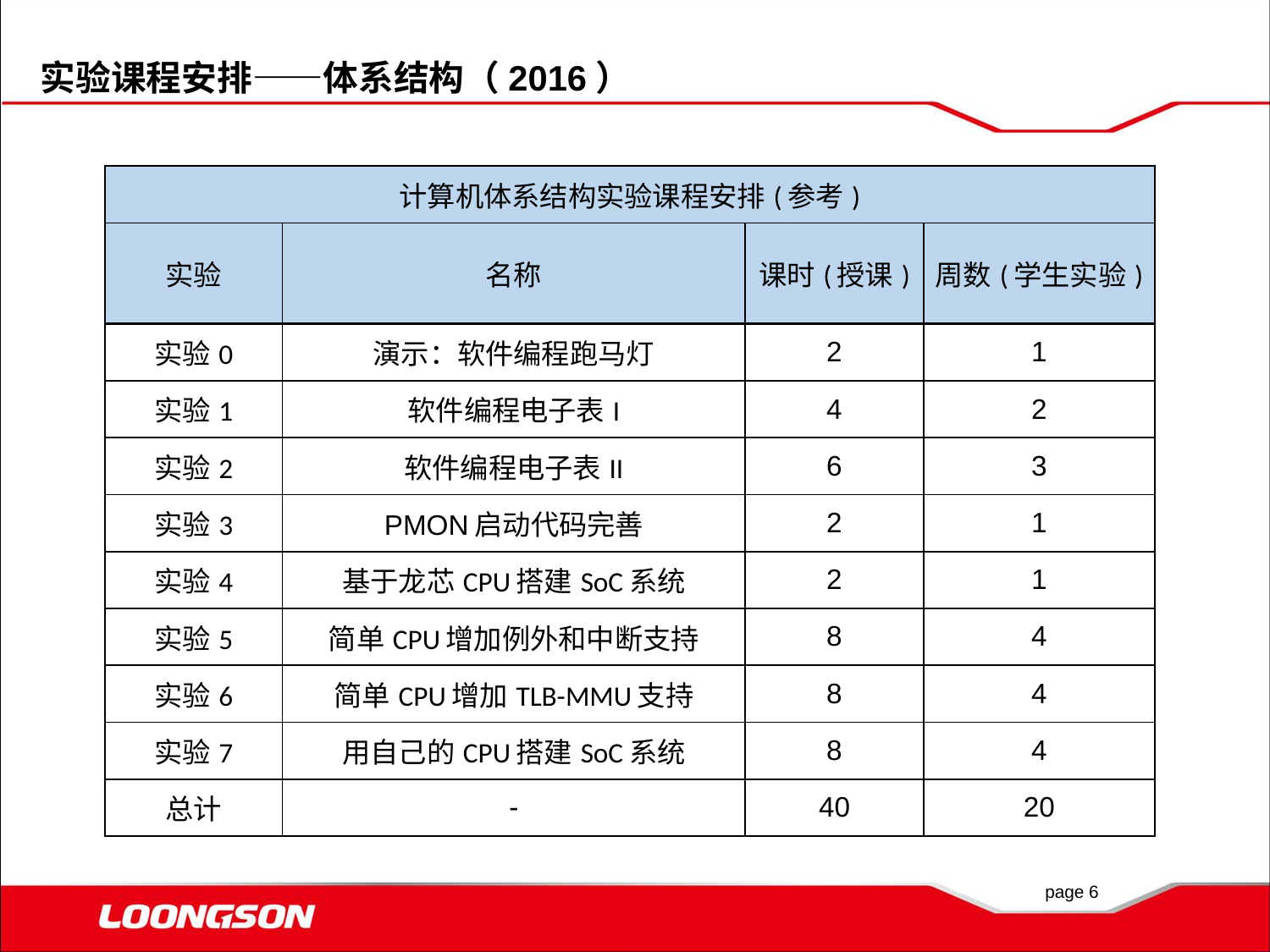

实验课程安排——体系结构（2016）
| 计算机体系结构实验课程安排(参考) |  |  |  |
| --- | --- | --- | --- |
| 实验 | 名称 | 课时(授课) | 周数(学生实验) |
| 实验0 | 演示：软件编程跑马灯 | 2 | 1 |
| 实验1 | 软件编程电子表I | 4 | 2 |
| 实验2 | 软件编程电子表II | 6 | 3 |
| 实验3 | PMON启动代码完善 | 2 | 1 |
| 实验4 | 基于龙芯CPU搭建SoC系统 | 2 | 1 |
| 实验5 | 简单CPU增加例外和中断支持 | 8 | 4 |
| 实验6 | 简单CPU增加TLB-MMU支持 | 8 | 4 |
| 实验7 | 用自己的CPU搭建SoC系统 | 8 | 4 |
| 总计 | - | 40 | 20 |
page 6